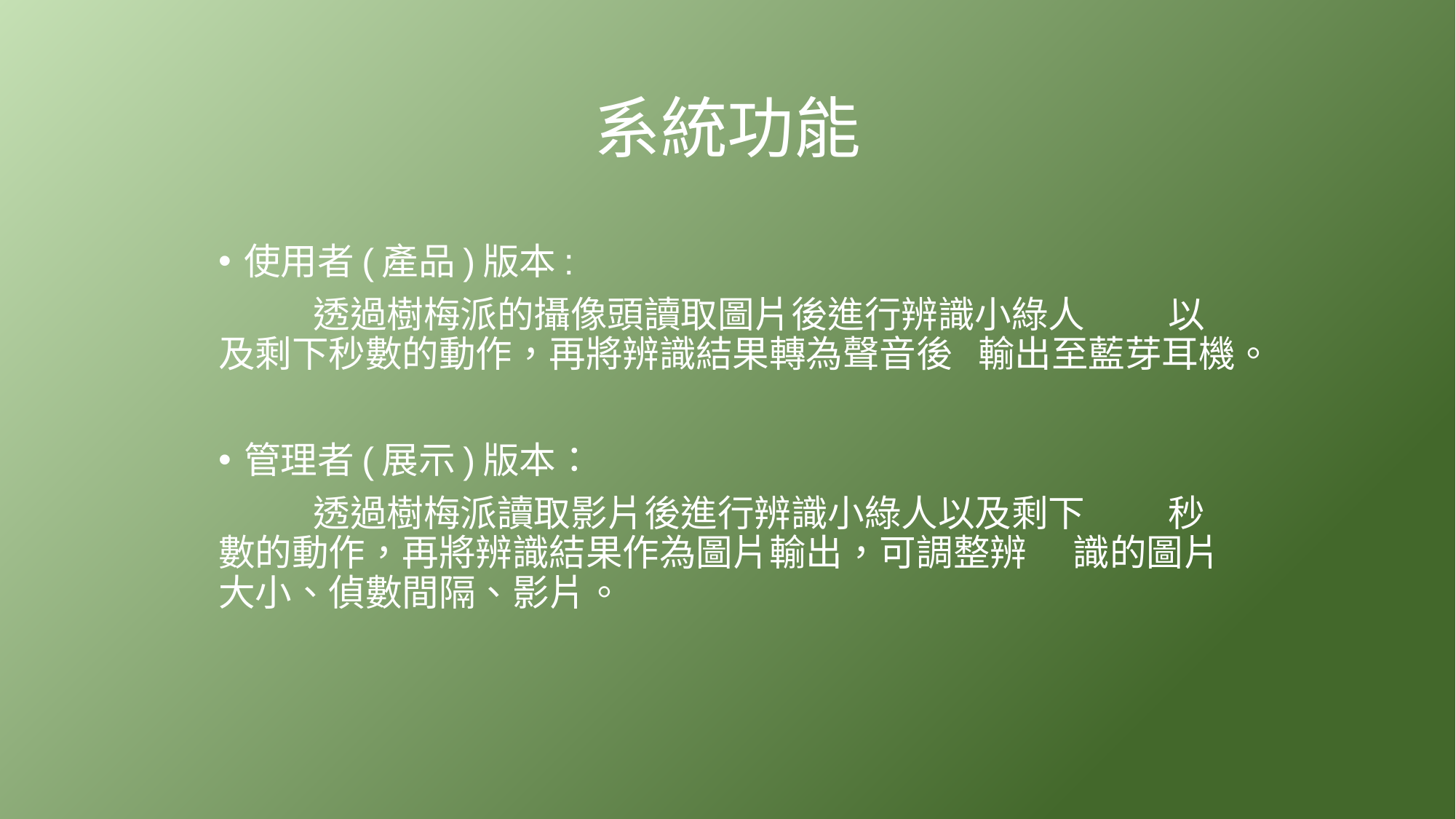

# 系統功能
使用者(產品)版本:
	透過樹梅派的攝像頭讀取圖片後進行辨識小綠人	以及剩下秒數的動作，再將辨識結果轉為聲音後	輸出至藍芽耳機。

管理者(展示)版本：
	透過樹梅派讀取影片後進行辨識小綠人以及剩下	秒數的動作，再將辨識結果作為圖片輸出，可調整辨	識的圖片大小、偵數間隔、影片。